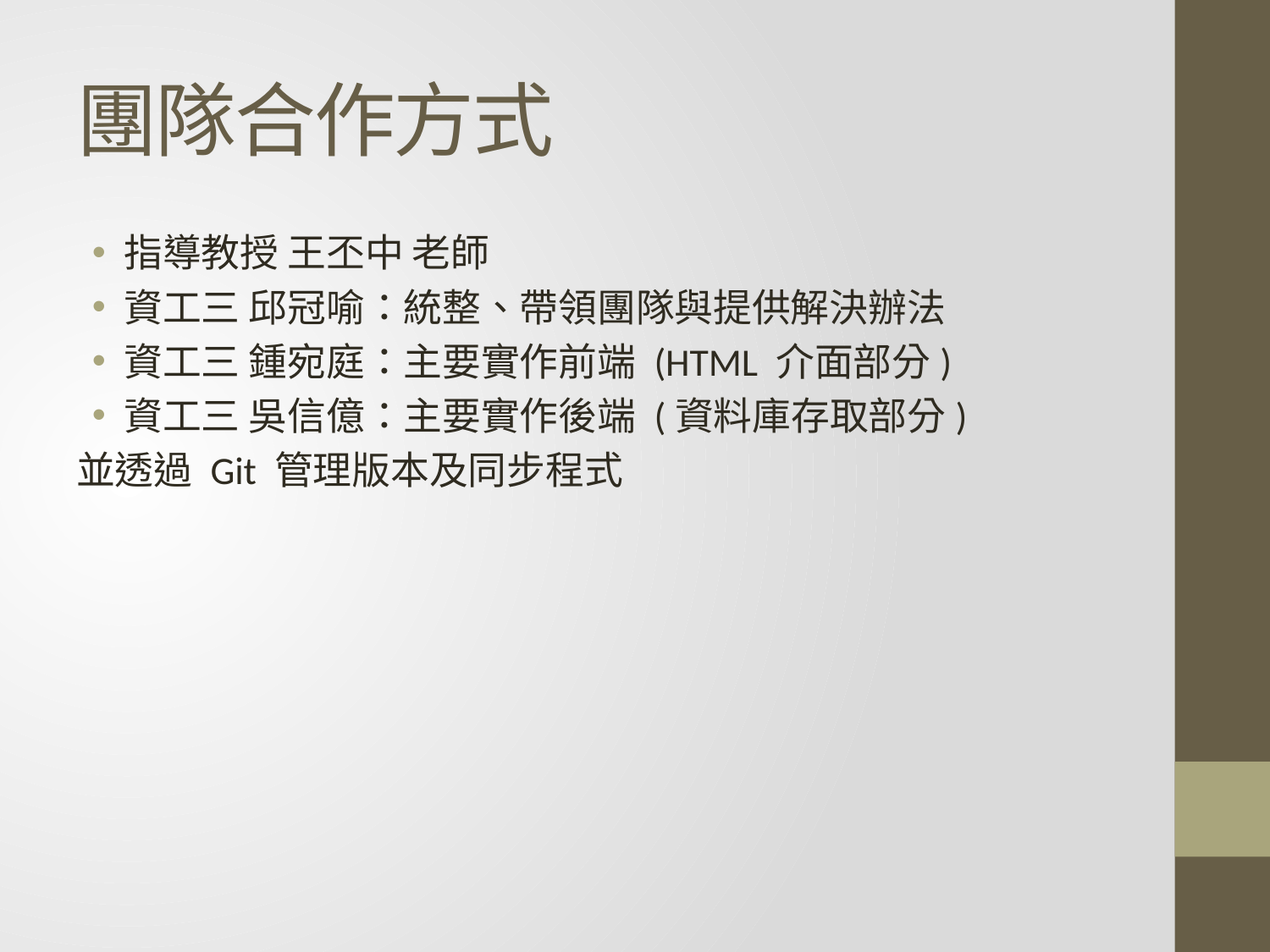

# 團隊合作方式
指導教授 王丕中 老師
資工三 邱冠喻：統整、帶領團隊與提供解決辦法
資工三 鍾宛庭：主要實作前端 (HTML 介面部分)
資工三 吳信億：主要實作後端 (資料庫存取部分)
並透過 Git 管理版本及同步程式